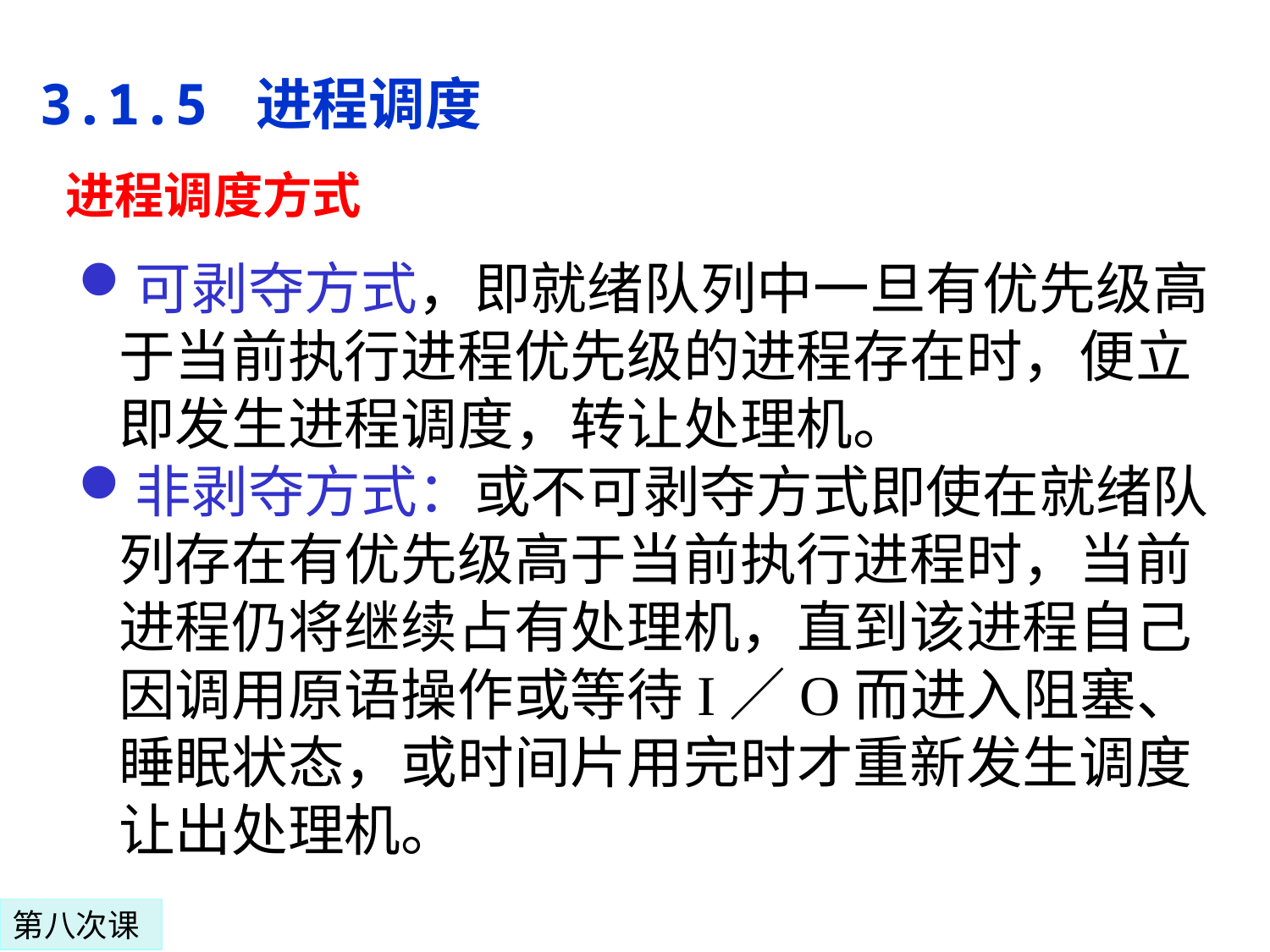

3.1.5 进程调度
进程调度方式
可剥夺方式，即就绪队列中一旦有优先级高于当前执行进程优先级的进程存在时，便立即发生进程调度，转让处理机。
非剥夺方式：或不可剥夺方式即使在就绪队列存在有优先级高于当前执行进程时，当前进程仍将继续占有处理机，直到该进程自己因调用原语操作或等待I／O而进入阻塞、睡眠状态，或时间片用完时才重新发生调度让出处理机。
第八次课